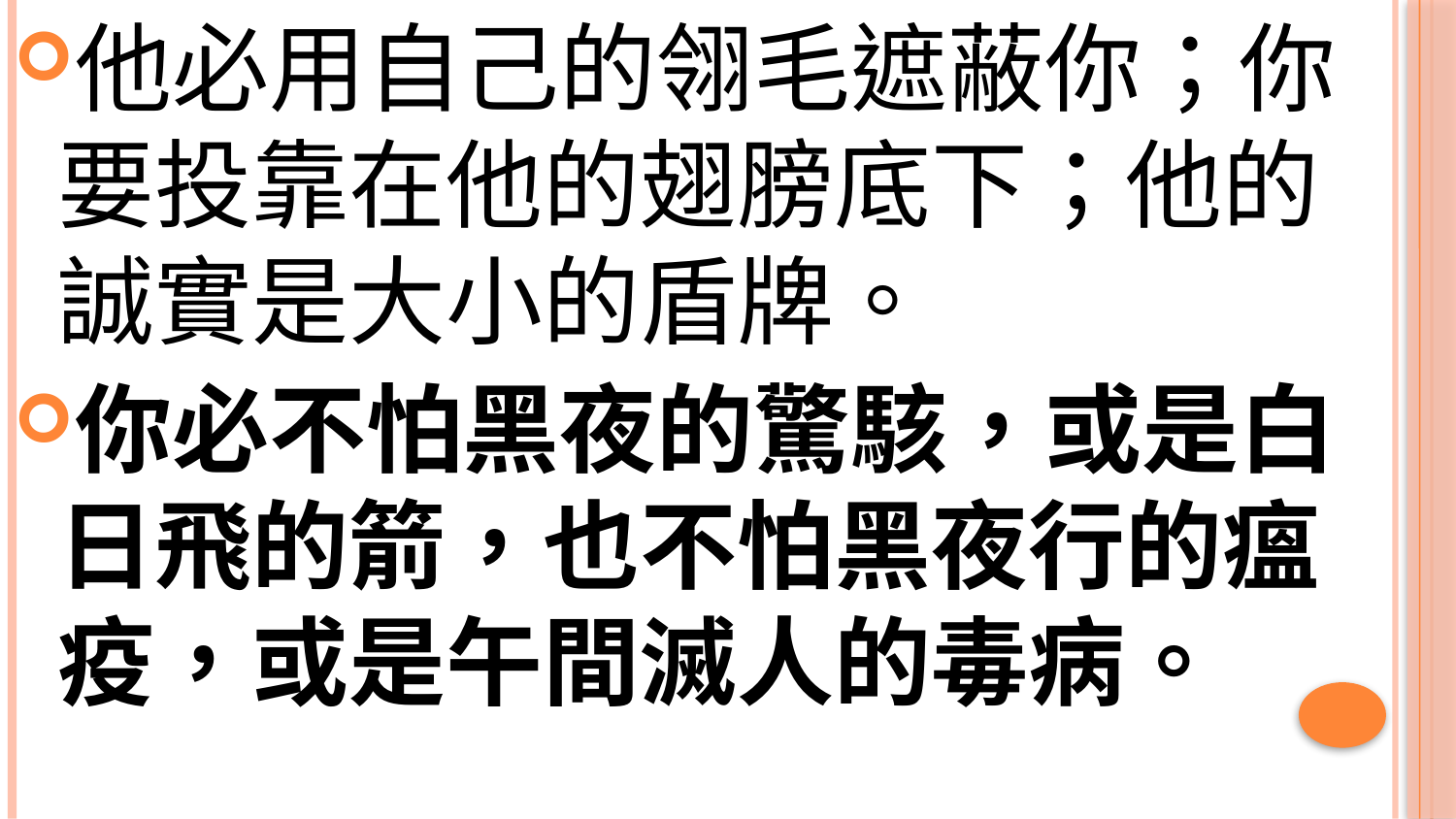

他必用自己的翎毛遮蔽你；你要投靠在他的翅膀底下；他的誠實是大小的盾牌。
你必不怕黑夜的驚駭，或是白日飛的箭，也不怕黑夜行的瘟疫，或是午間滅人的毒病。